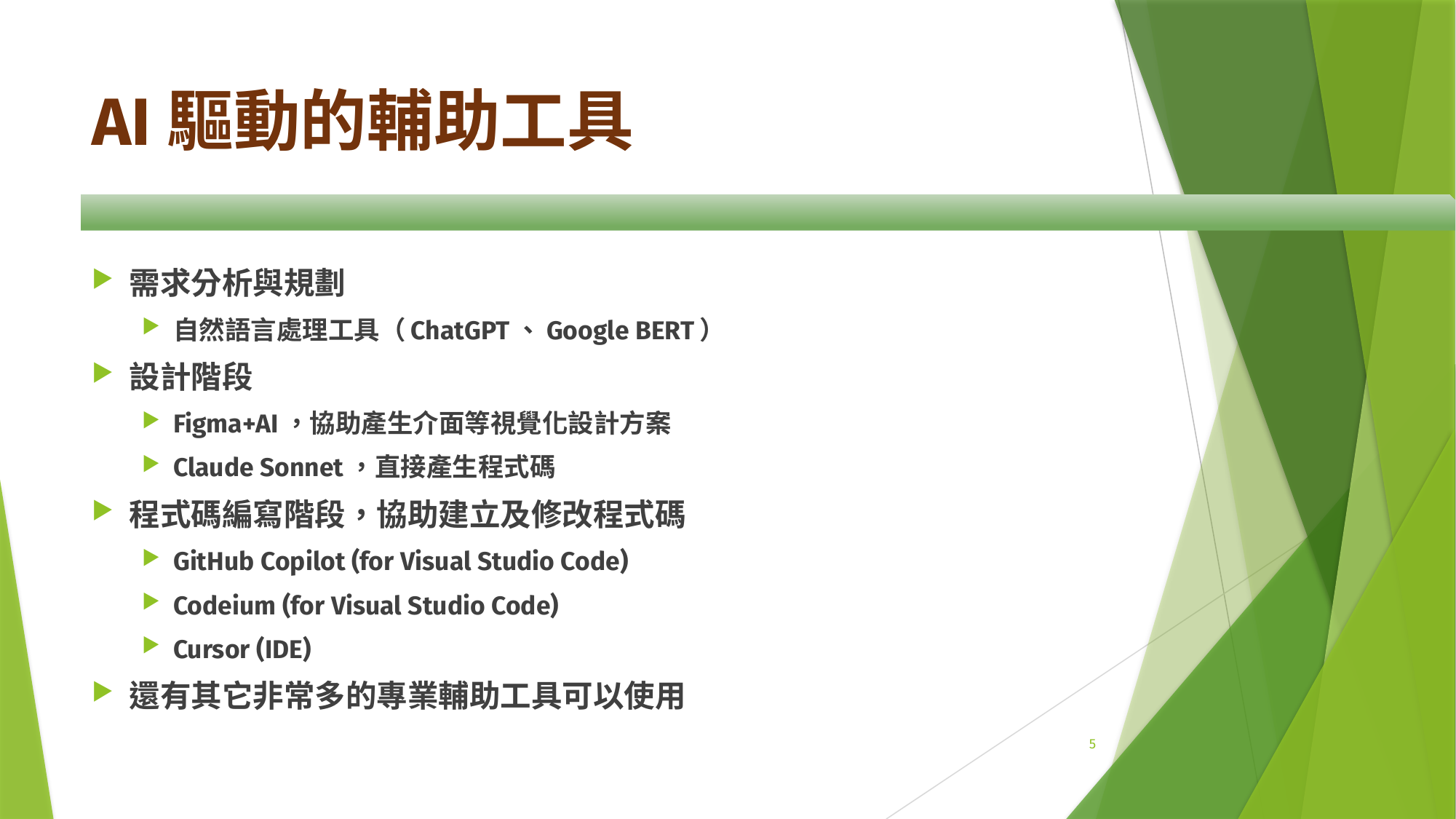

# AI驅動的輔助工具
需求分析與規劃
自然語言處理工具（ChatGPT、Google BERT）
設計階段
Figma+AI，協助產生介面等視覺化設計方案
Claude Sonnet，直接產生程式碼
程式碼編寫階段，協助建立及修改程式碼
GitHub Copilot (for Visual Studio Code)
Codeium (for Visual Studio Code)
Cursor (IDE)
還有其它非常多的專業輔助工具可以使用
5